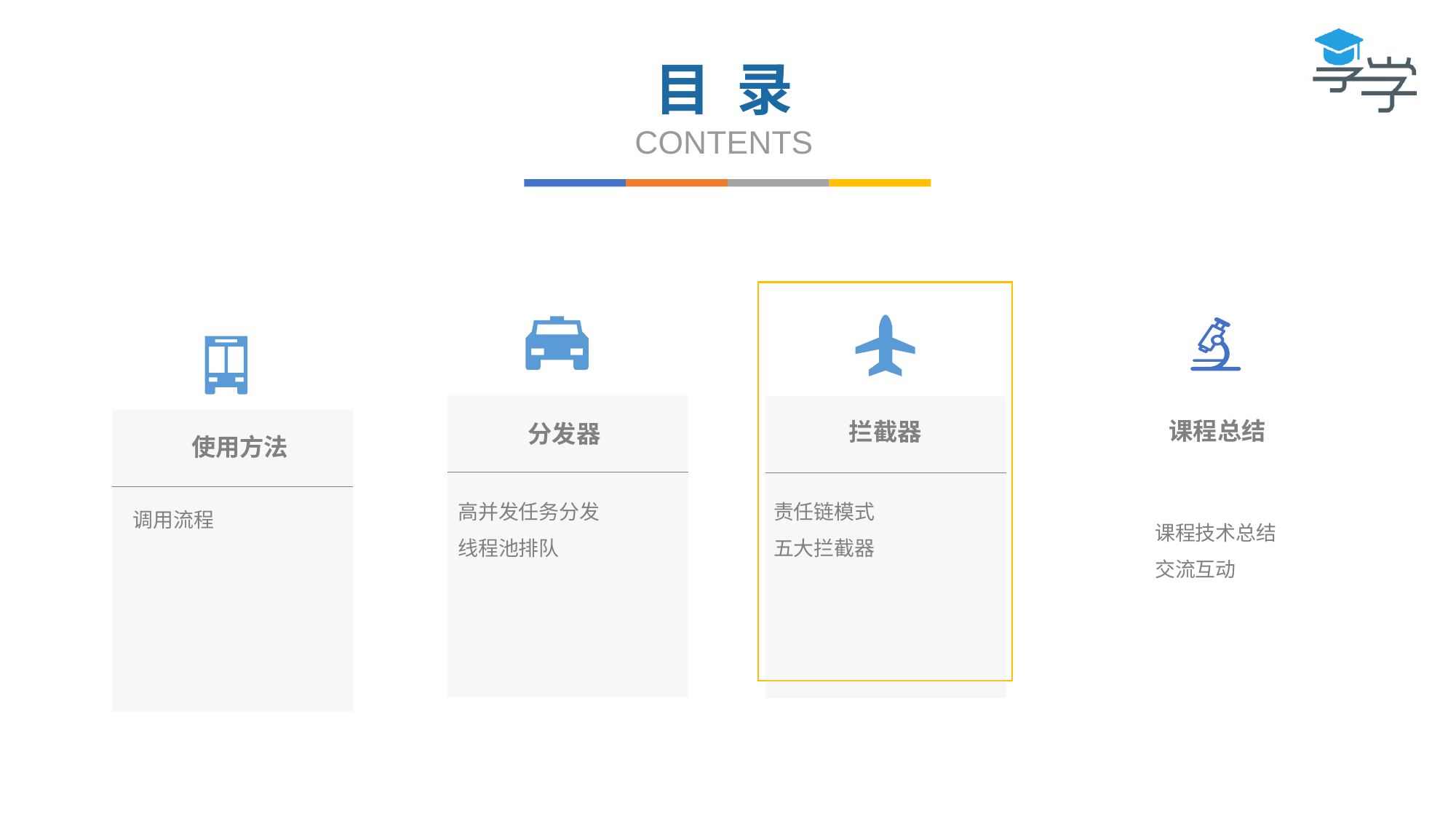

目  录
CONTENTS

课程总结
拦截器
分发器
使用方法
高并发任务分发
线程池排队
责任链模式
五大拦截器
调用流程
课程技术总结
交流互动